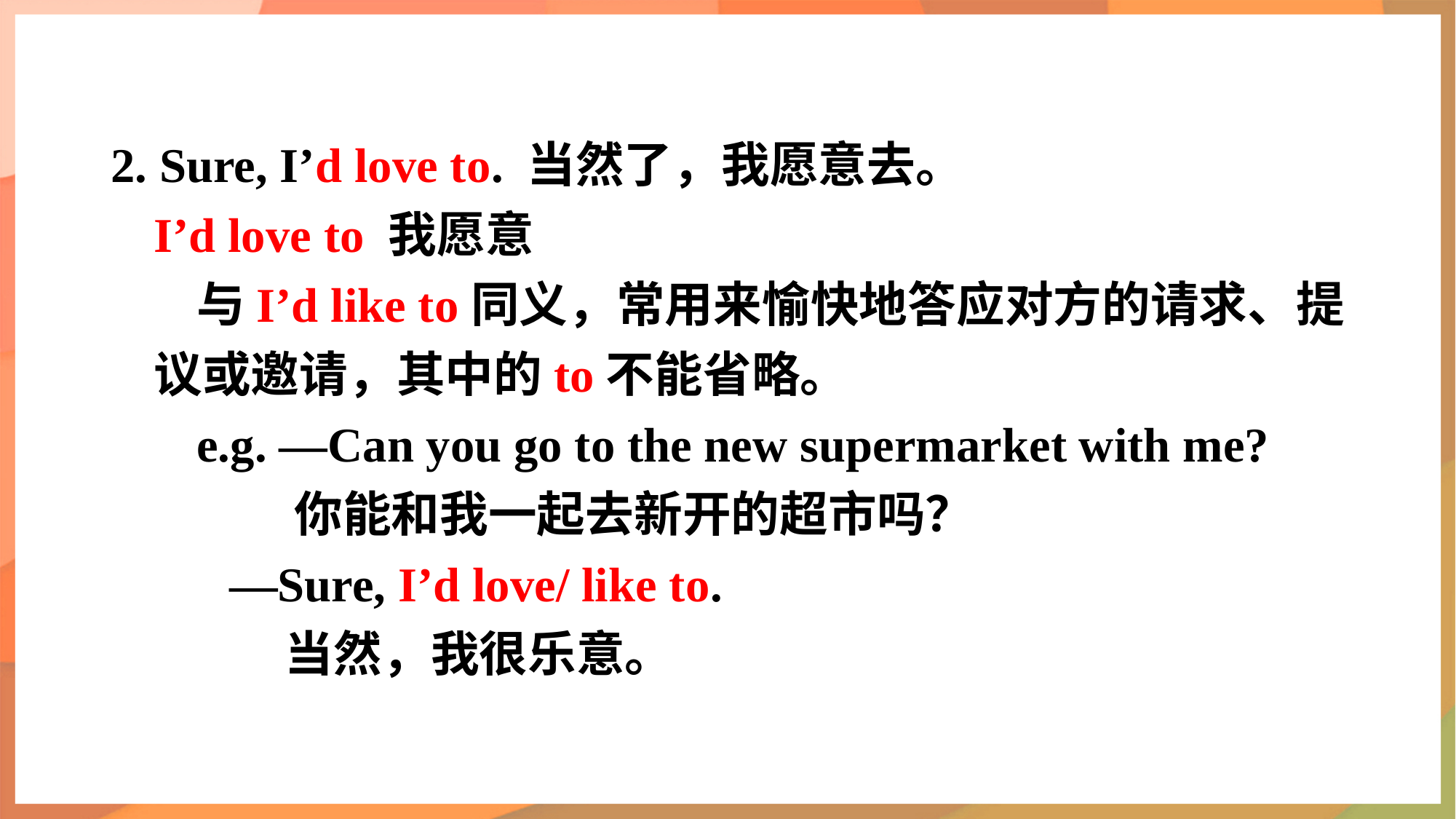

2. Sure, I’d love to. 当然了，我愿意去。
I’d love to 我愿意
与I’d like to同义，常用来愉快地答应对方的请求、提议或邀请，其中的to不能省略。
e.g. —Can you go to the new supermarket with me?
  你能和我一起去新开的超市吗？
—Sure, I’d love/ like to.
    当然，我很乐意。